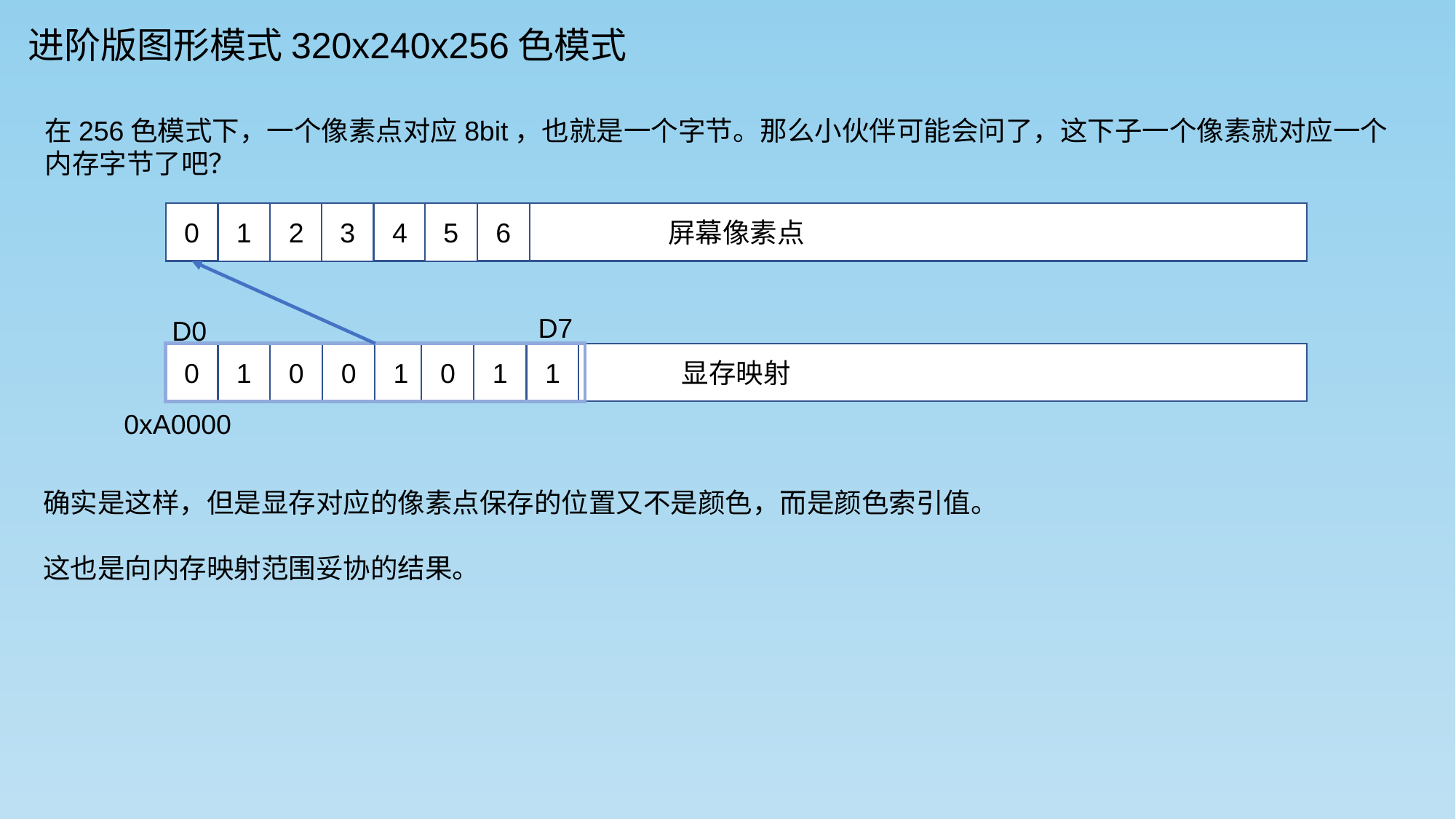

进阶版图形模式320x240x256色模式
在256色模式下，一个像素点对应8bit，也就是一个字节。那么小伙伴可能会问了，这下子一个像素就对应一个内存字节了吧？
0
屏幕像素点
4
6
1
2
3
5
D7
D0

显存映射
0
1
0
0
1
0
1
1
0xA0000
确实是这样，但是显存对应的像素点保存的位置又不是颜色，而是颜色索引值。

这也是向内存映射范围妥协的结果。